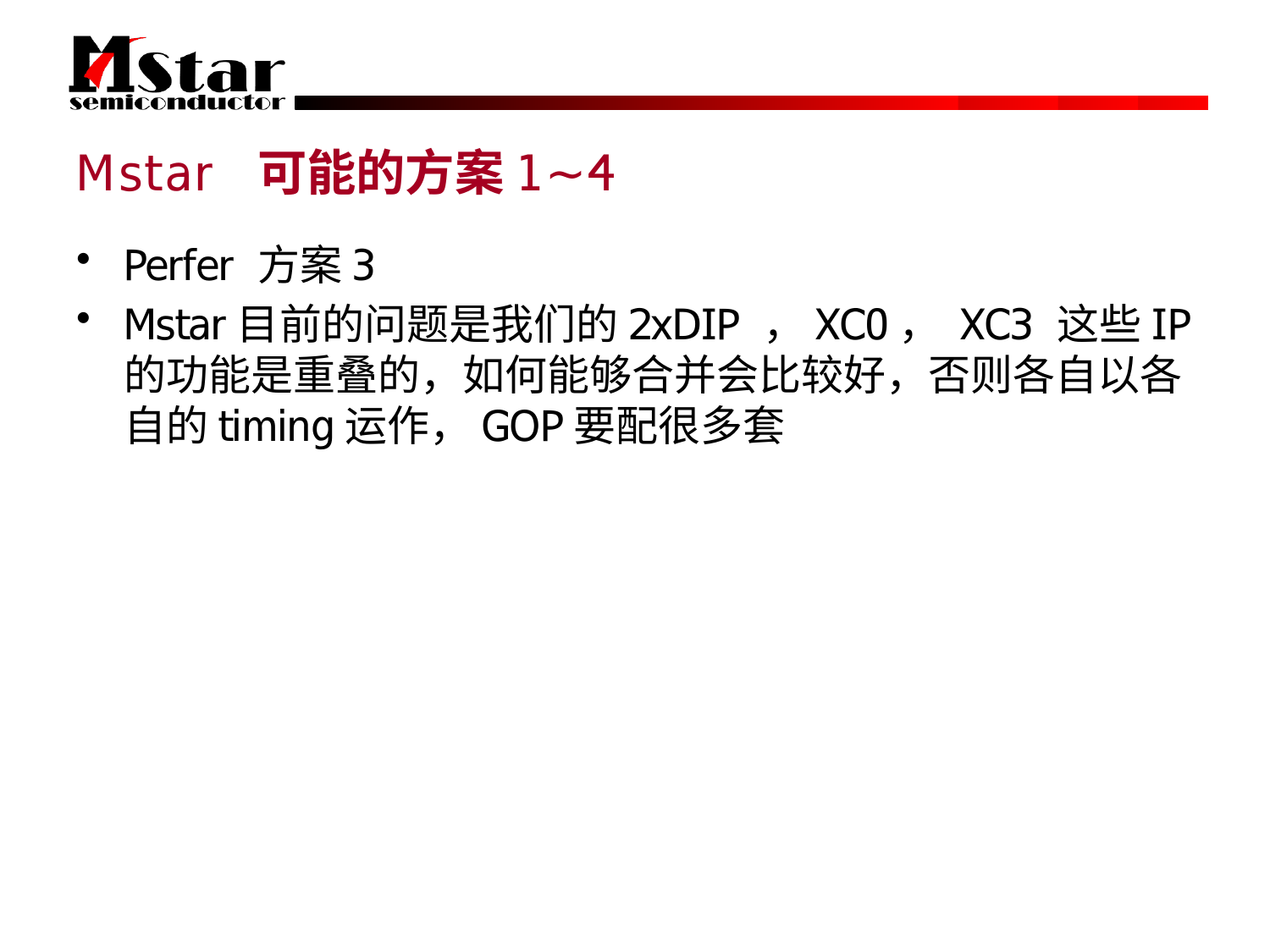

# Mstar  可能的方案1~4
Perfer 方案3
Mstar目前的问题是我们的2xDIP ，XC0， XC3 这些IP的功能是重叠的，如何能够合并会比较好，否则各自以各自的timing运作，GOP要配很多套